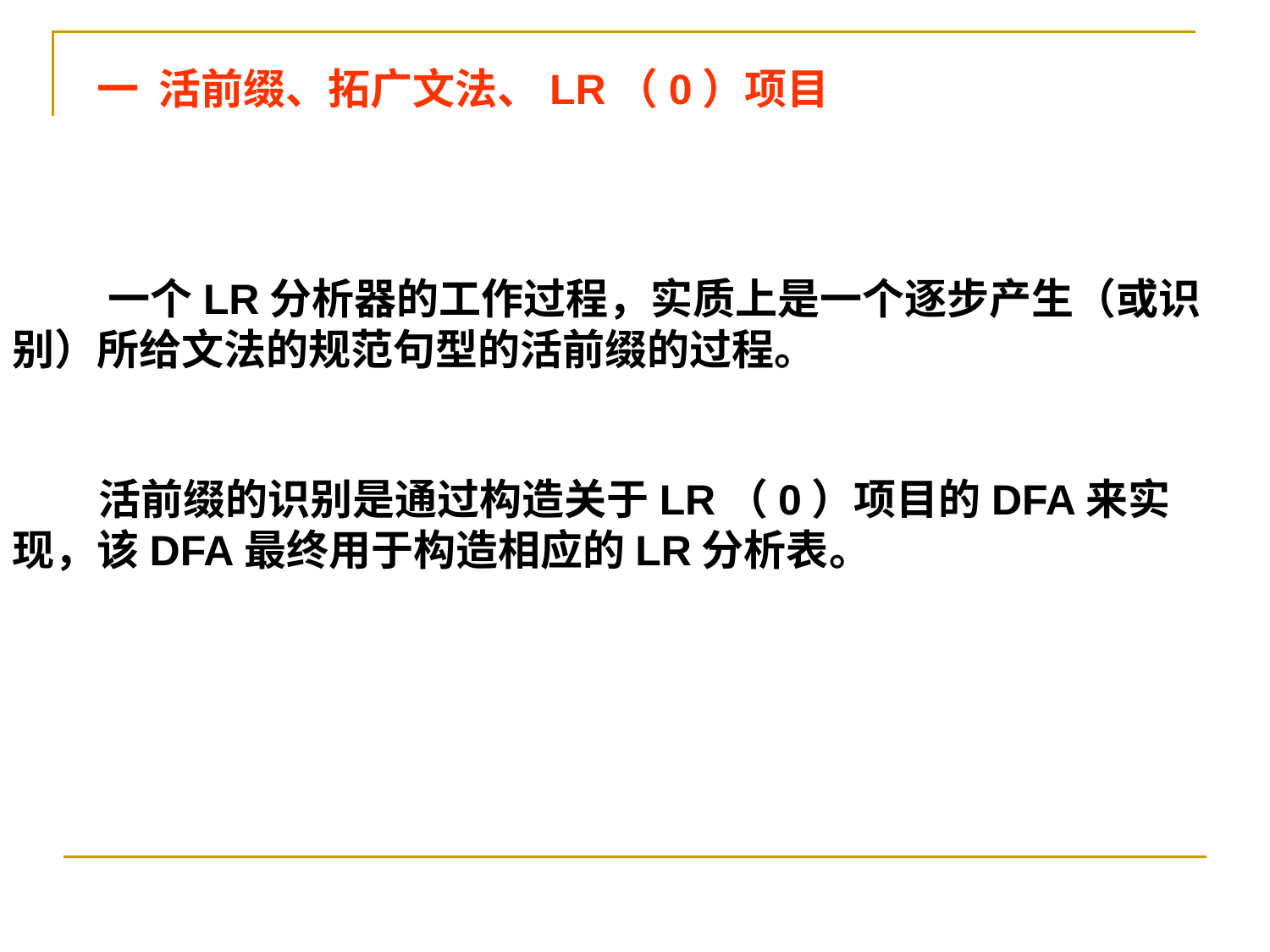

一  活前缀、拓广文法、LR（0）项目
         一个LR分析器的工作过程，实质上是一个逐步产生（或识别）所给文法的规范句型的活前缀的过程。
        活前缀的识别是通过构造关于LR（0）项目的DFA来实现，该DFA最终用于构造相应的LR分析表。
50